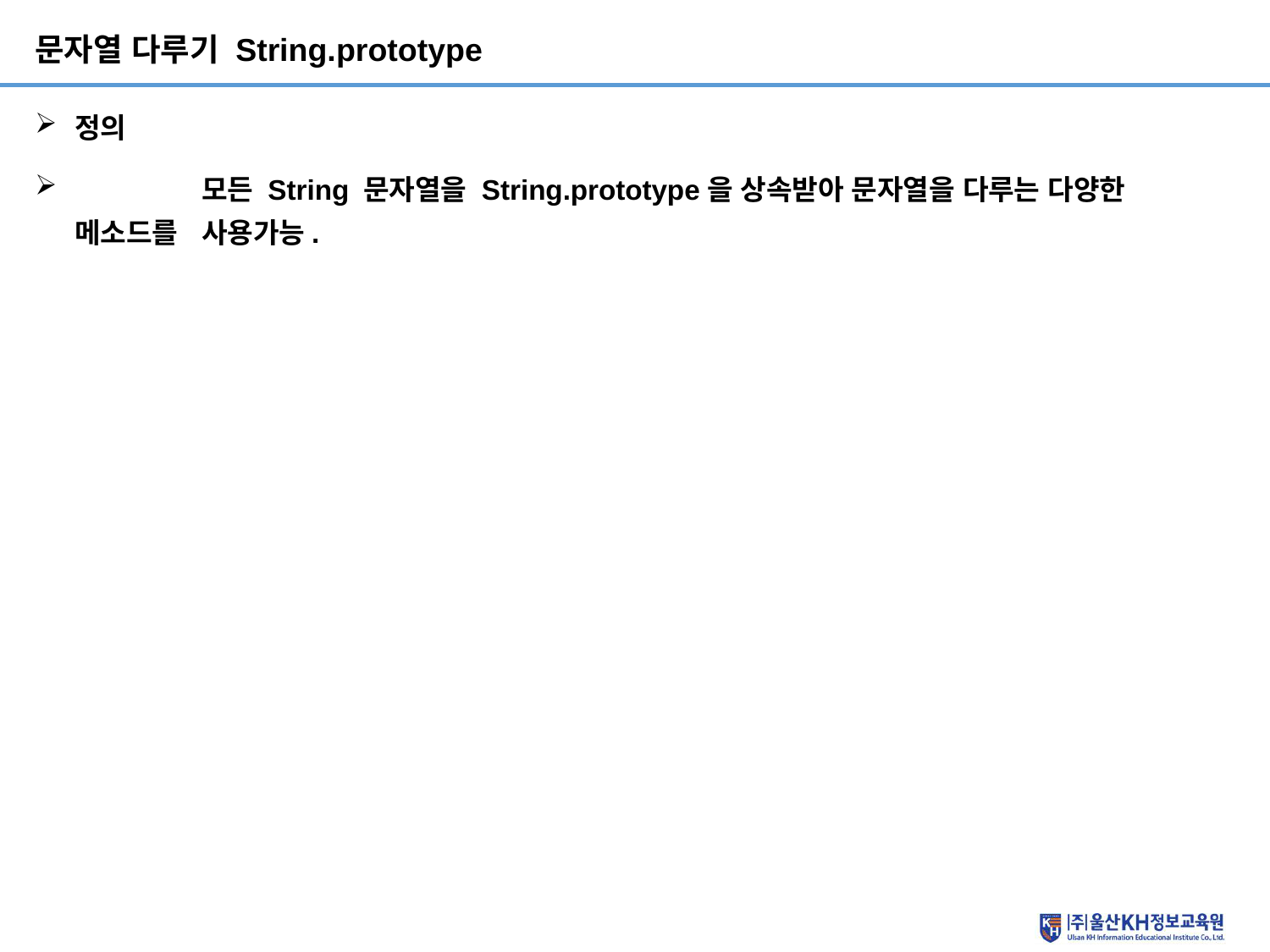

# 문자열 다루기 String.prototype

정의
	모든 String 문자열을 String.prototype을 상속받아 문자열을 다루는 다양한 메소드를 	사용가능.